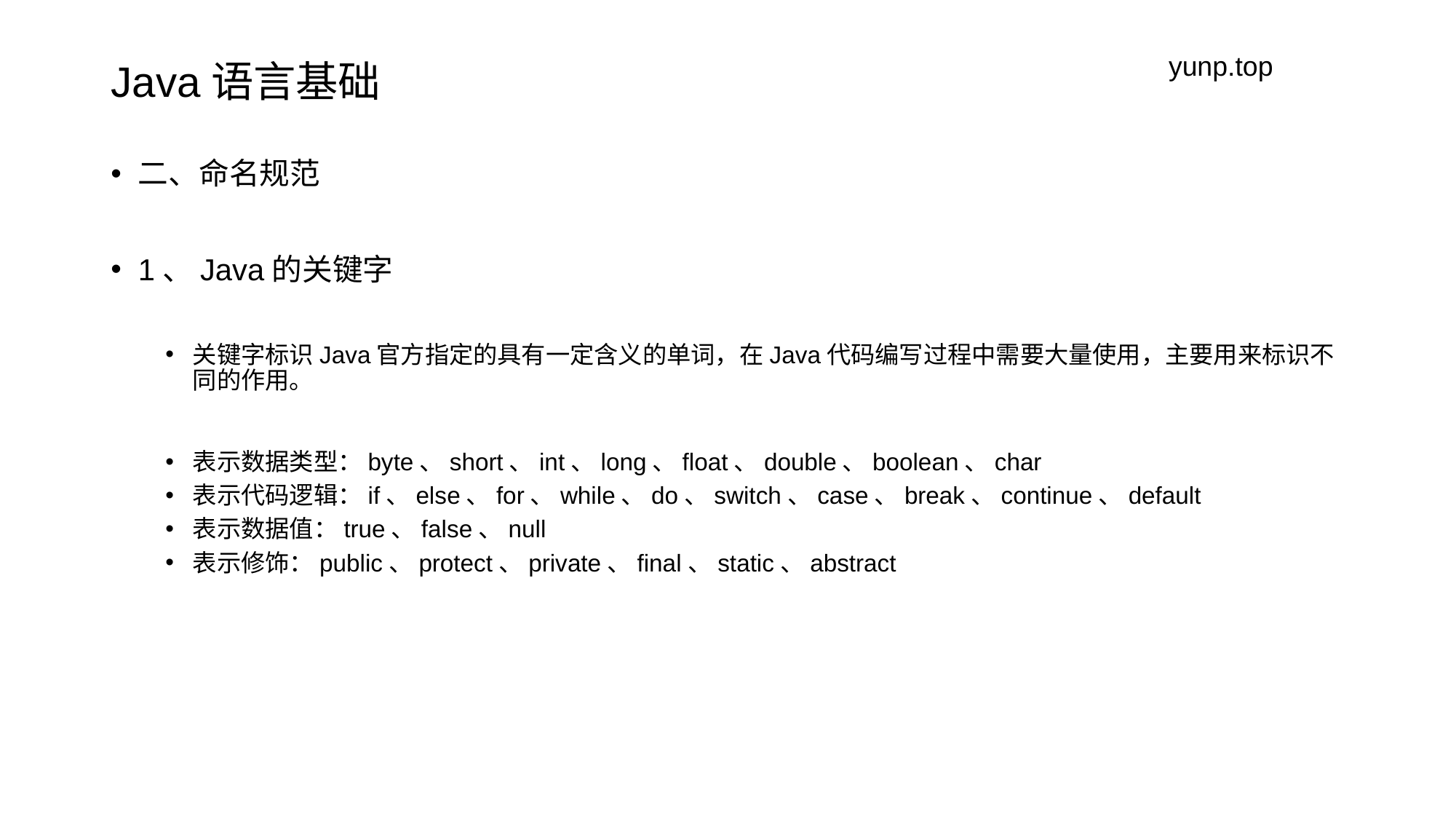

# Java语言基础
yunp.top
二、命名规范

1、Java的关键字

关键字标识Java官方指定的具有一定含义的单词，在Java代码编写过程中需要大量使用，主要用来标识不同的作用。

表示数据类型：byte、short、int、long、float、double、boolean、char
表示代码逻辑：if、else、for、while、do、switch、case、break、continue、default
表示数据值：true、false、null
表示修饰：public、protect、private、final、static、abstract